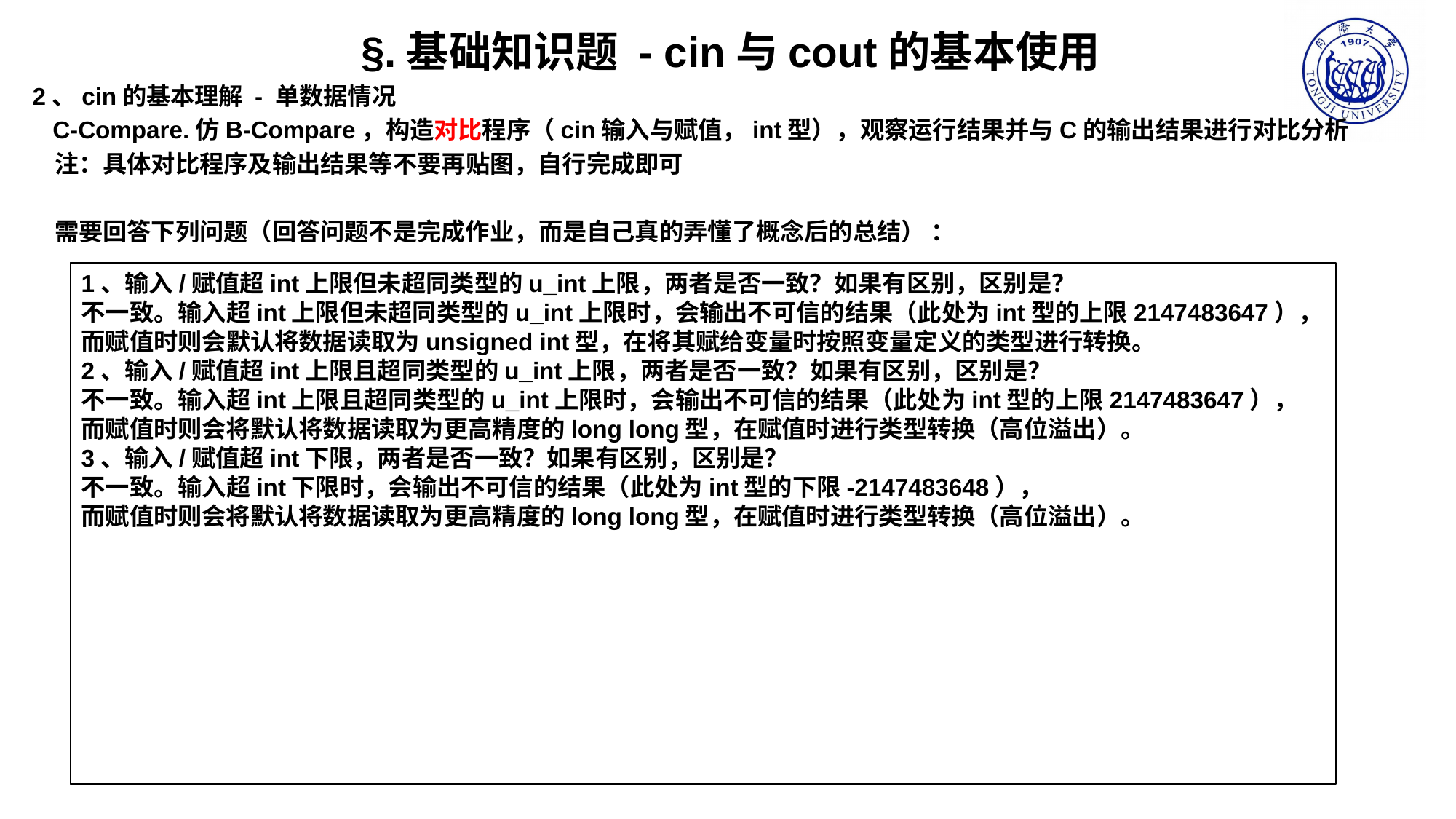

§.基础知识题 - cin与cout的基本使用
2、cin的基本理解 - 单数据情况
   C-Compare.仿B-Compare，构造对比程序（cin输入与赋值，int型），观察运行结果并与C的输出结果进行对比分析
   注：具体对比程序及输出结果等不要再贴图，自行完成即可

   需要回答下列问题（回答问题不是完成作业，而是自己真的弄懂了概念后的总结） ：
1、输入/赋值超int上限但未超同类型的u_int上限，两者是否一致？如果有区别，区别是？
不一致。输入超int上限但未超同类型的u_int上限时，会输出不可信的结果（此处为int型的上限2147483647），而赋值时则会默认将数据读取为unsigned int型，在将其赋给变量时按照变量定义的类型进行转换。
2、输入/赋值超int上限且超同类型的u_int上限，两者是否一致？如果有区别，区别是？
不一致。输入超int上限且超同类型的u_int上限时，会输出不可信的结果（此处为int型的上限2147483647），
而赋值时则会将默认将数据读取为更高精度的long long型，在赋值时进行类型转换（高位溢出）。
3、输入/赋值超int下限，两者是否一致？如果有区别，区别是？
不一致。输入超int下限时，会输出不可信的结果（此处为int型的下限-2147483648），
而赋值时则会将默认将数据读取为更高精度的long long型，在赋值时进行类型转换（高位溢出）。